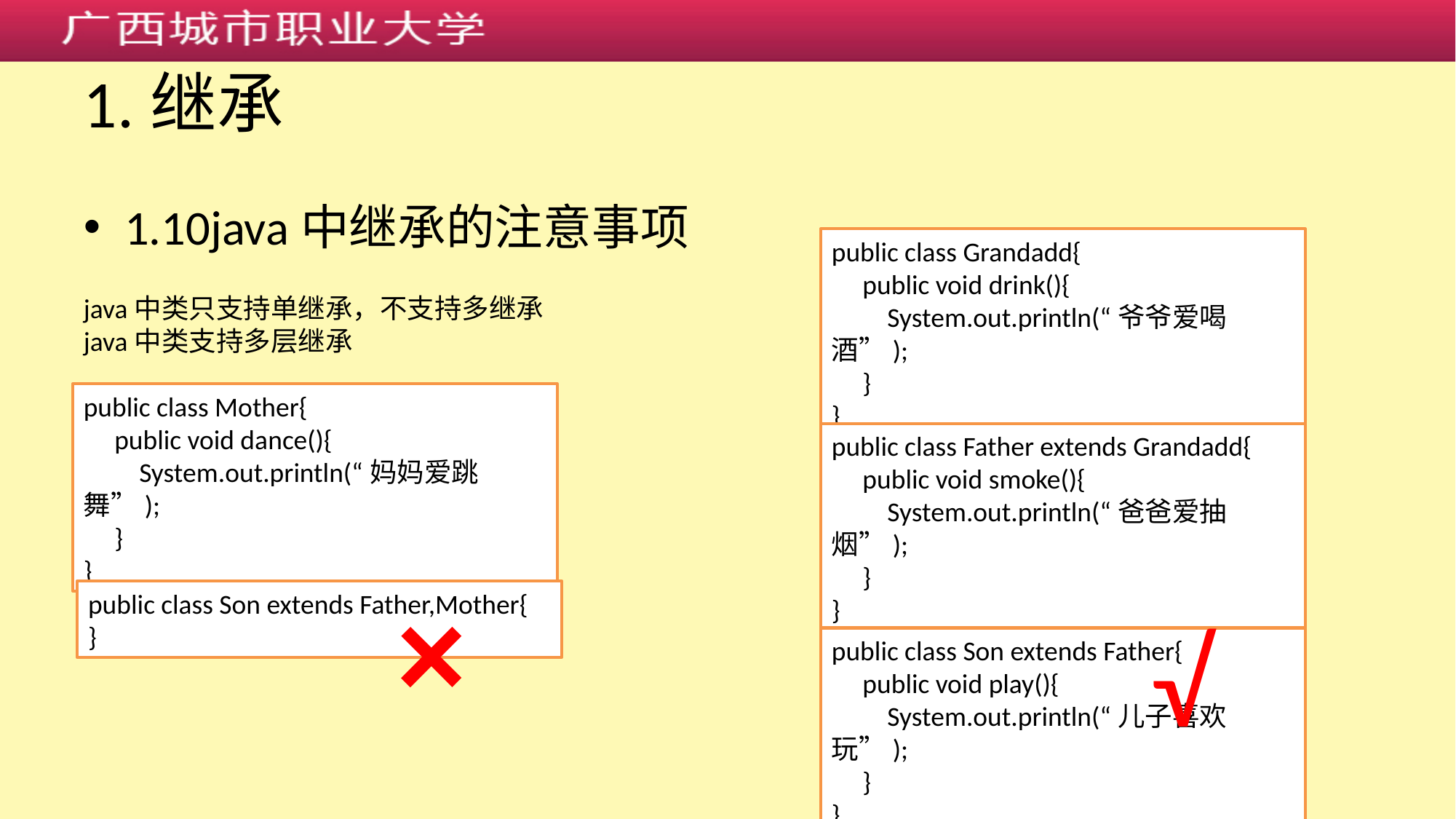

# 1.继承
1.10java中继承的注意事项
public class Grandadd{
     public void drink(){
         System.out.println(“爷爷爱喝酒”);
     }
}
java中类只支持单继承，不支持多继承
java中类支持多层继承
public class Mother{
     public void dance(){
         System.out.println(“妈妈爱跳舞”);
     }
}
public class Father extends Grandadd{
     public void smoke(){
         System.out.println(“爸爸爱抽烟”);
     }
}
×
public class Son extends Father,Mother{
}
√
public class Son extends Father{
     public void play(){
         System.out.println(“儿子喜欢玩”);
     }
}